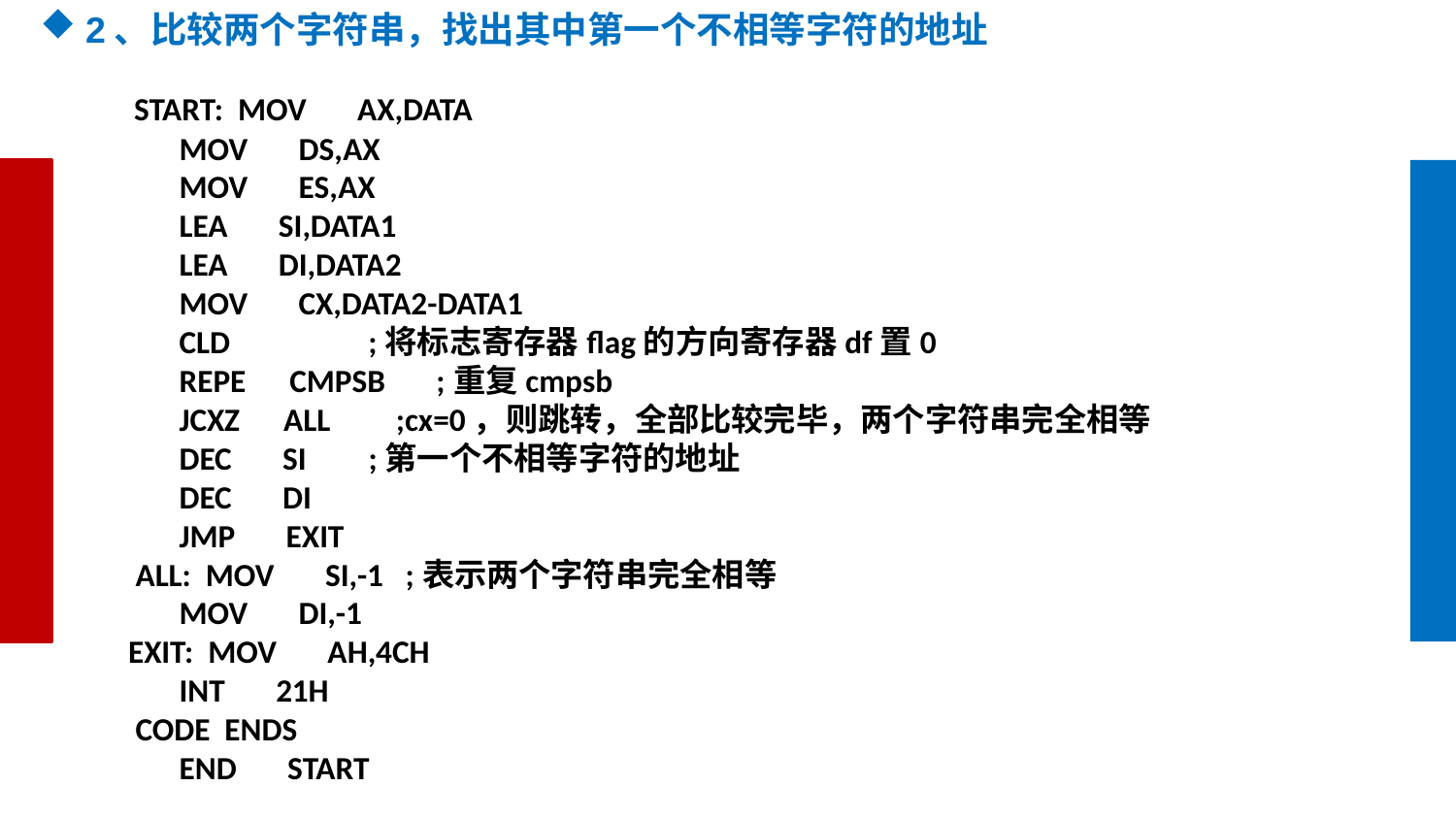

2、比较两个字符串，找出其中第一个不相等字符的地址
       START:  MOV       AX,DATA
              MOV       DS,AX
              MOV       ES,AX
              LEA       SI,DATA1
              LEA       DI,DATA2
              MOV       CX,DATA2-DATA1
              CLD                   ;将标志寄存器flag的方向寄存器df置0
              REPE      CMPSB       ;重复cmpsb
              JCXZ      ALL         ;cx=0，则跳转，全部比较完毕，两个字符串完全相等
              DEC       SI	;第一个不相等字符的地址
              DEC       DI
              JMP       EXIT
        ALL:  MOV       SI,-1   ;表示两个字符串完全相等
              MOV       DI,-1
       EXIT:  MOV       AH,4CH
              INT       21H
        CODE  ENDS
              END       START